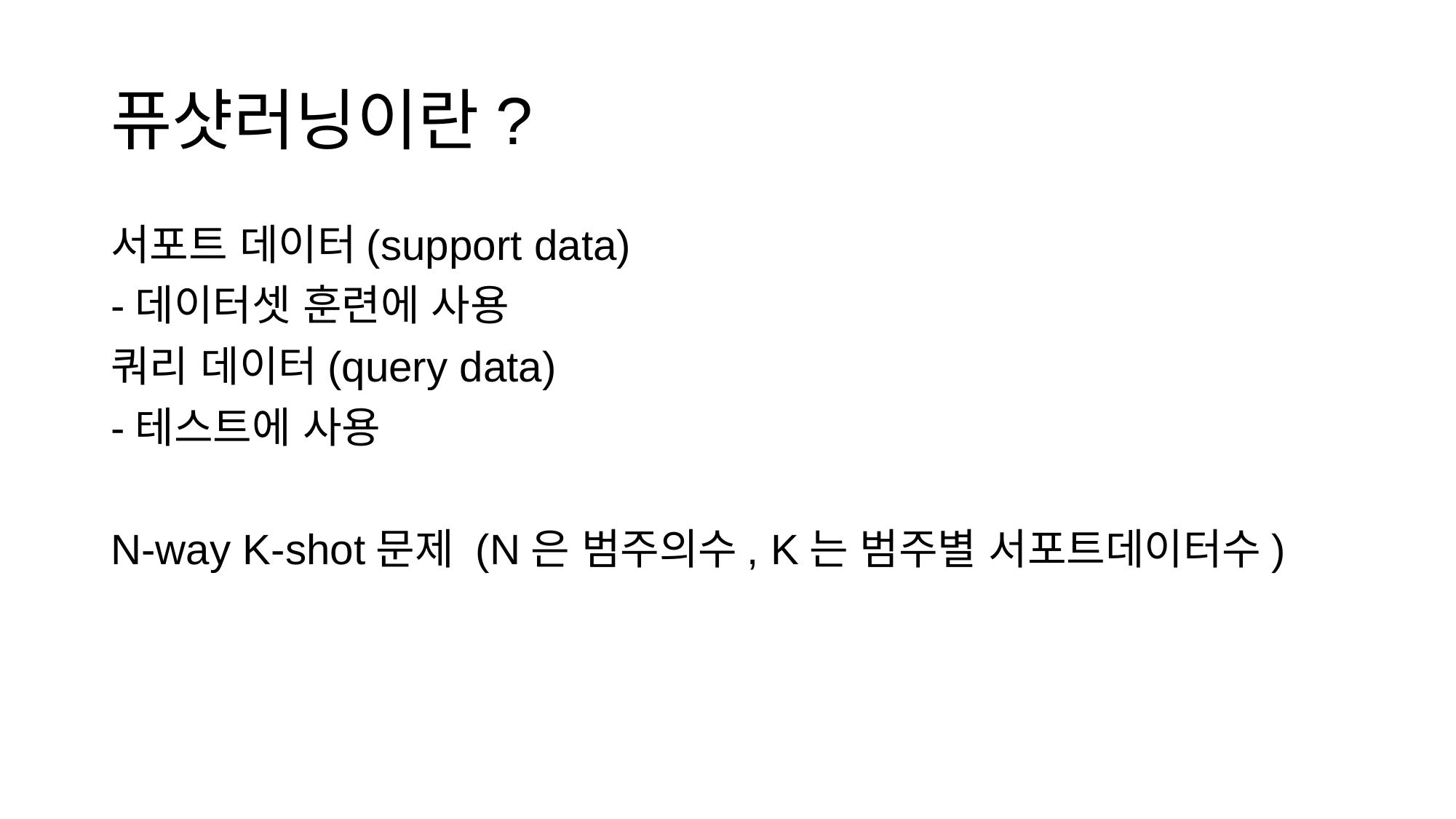

# 퓨샷러닝이란?
서포트 데이터(support data)
-데이터셋 훈련에 사용
쿼리 데이터(query data)
-테스트에 사용

N-way K-shot문제 (N은 범주의수, K는 범주별 서포트데이터수)